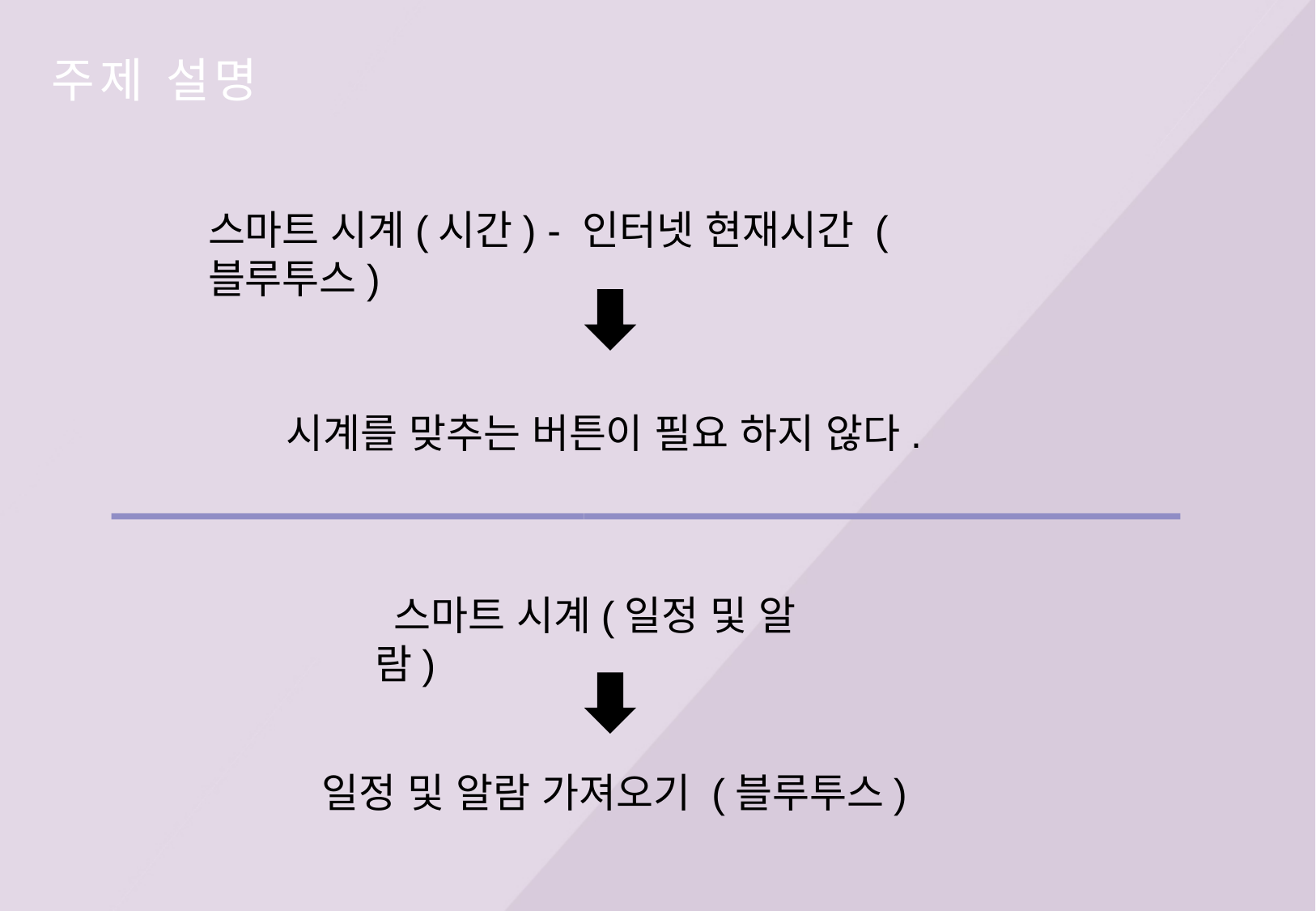

주제 설명
스마트 시계(시간) - 인터넷 현재시간 (블루투스)

시계를 맞추는 버튼이 필요 하지 않다.

 스마트 시계(일정 및 알람)

일정 및 알람 가져오기 (블루투스)